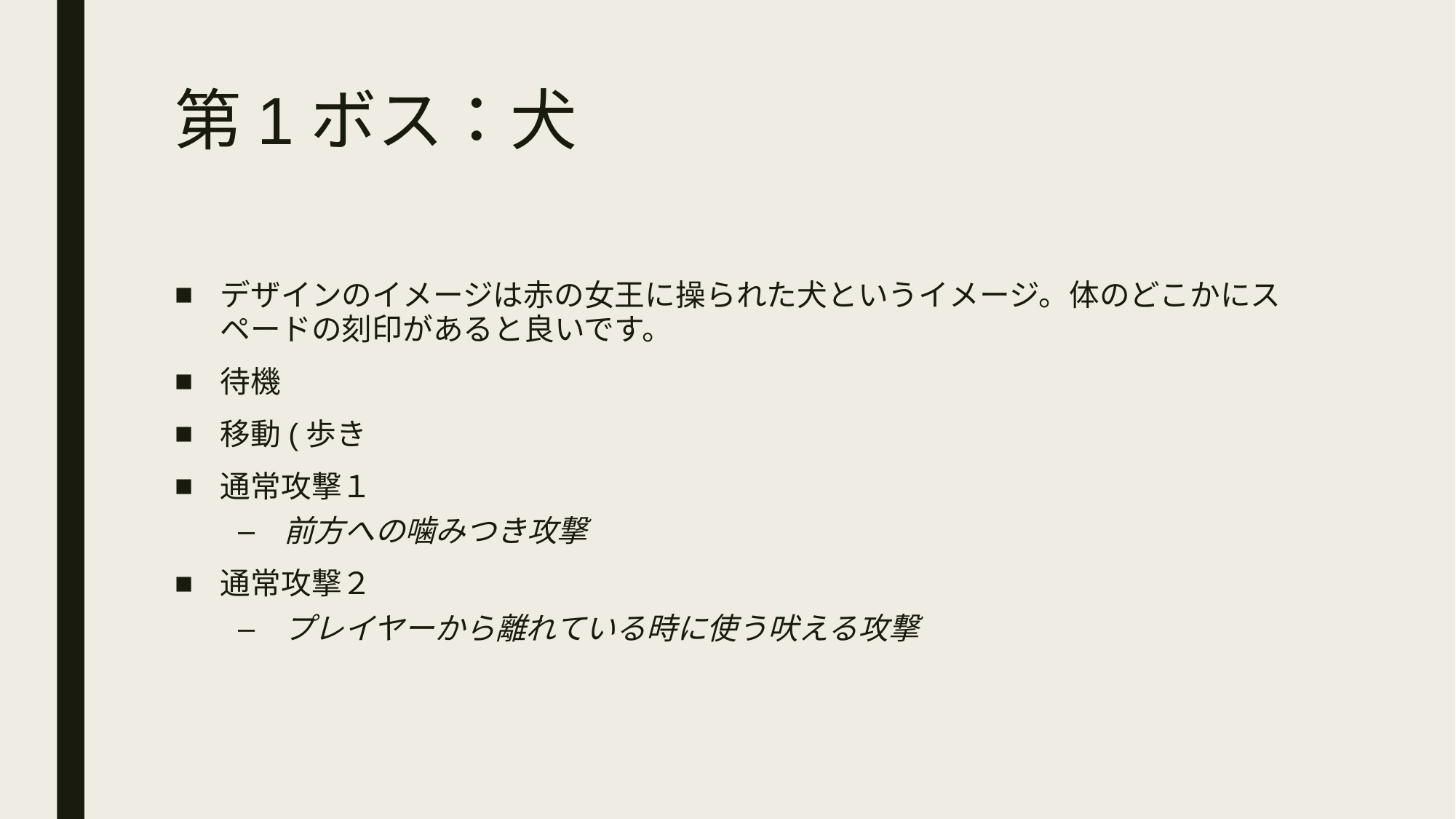

# 第1ボス：犬
デザインのイメージは赤の女王に操られた犬というイメージ。体のどこかにスペードの刻印があると良いです。
待機
移動(歩き
通常攻撃１
前方への噛みつき攻撃
通常攻撃２
プレイヤーから離れている時に使う吠える攻撃